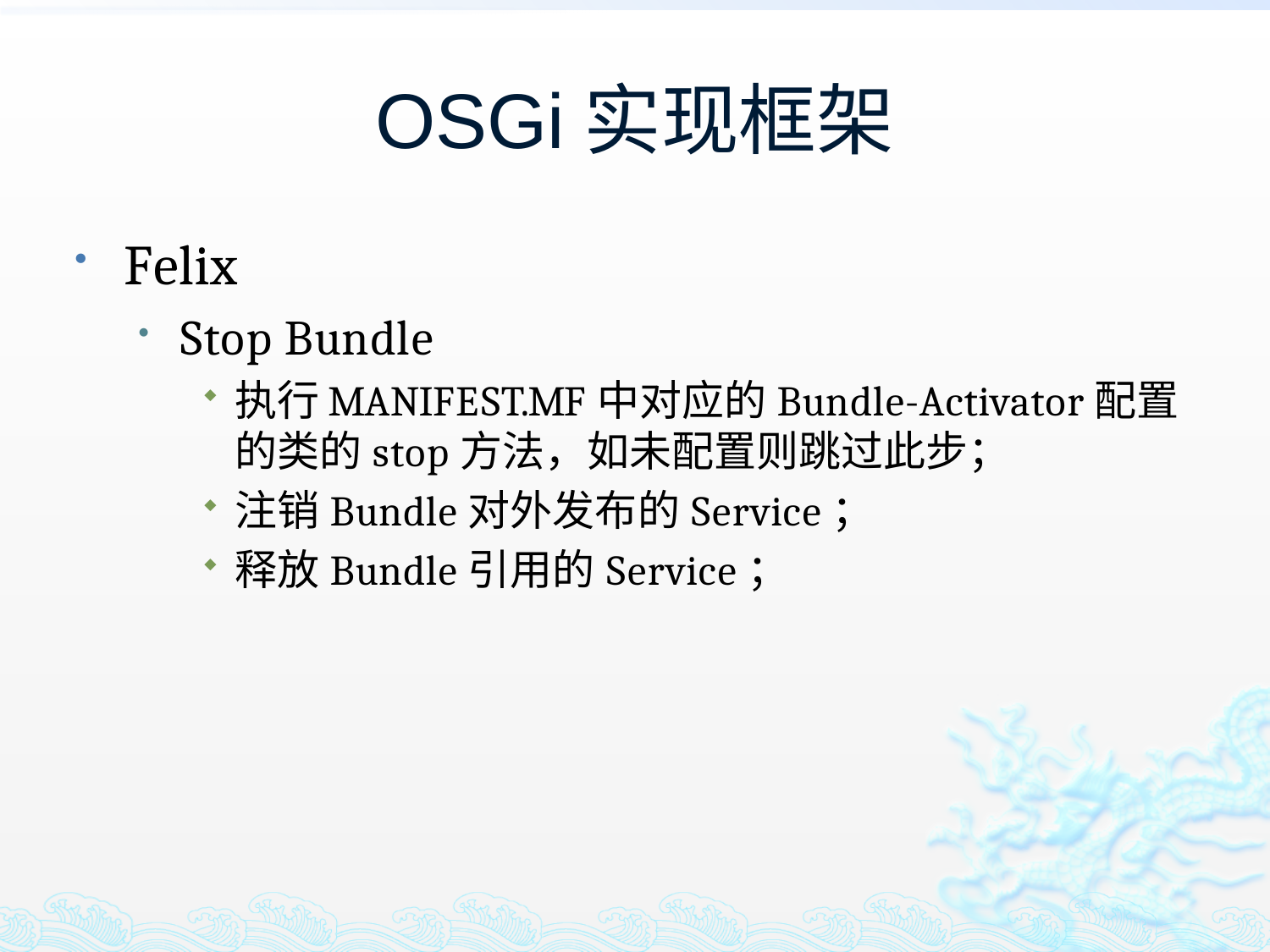

# OSGi实现框架
Felix
Stop Bundle
执行MANIFEST.MF中对应的Bundle-Activator配置的类的stop方法，如未配置则跳过此步；
注销Bundle对外发布的Service；
释放Bundle引用的Service；